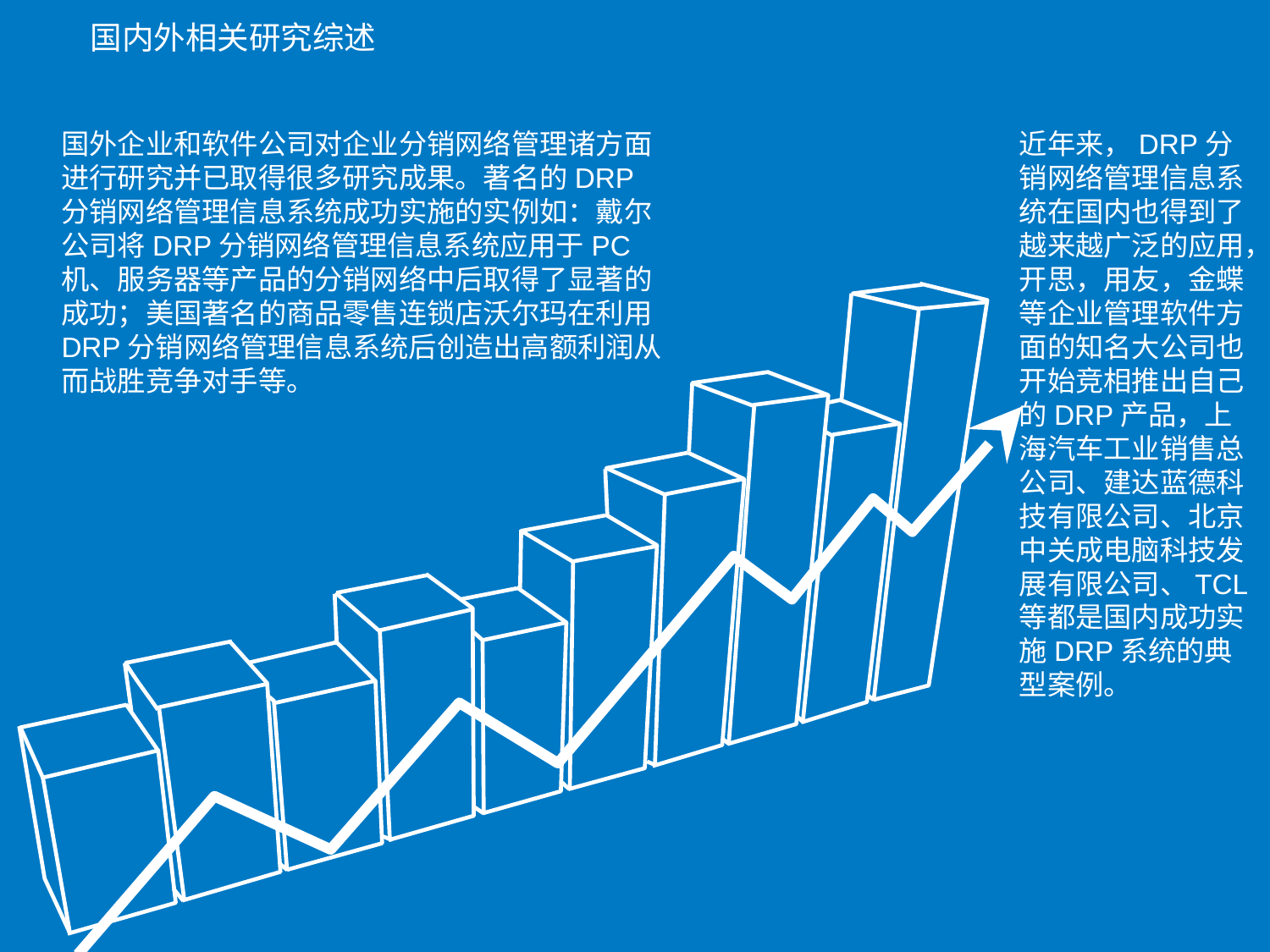

国内外相关研究综述
国外企业和软件公司对企业分销网络管理诸方面进行研究并已取得很多研究成果。著名的DRP分销网络管理信息系统成功实施的实例如：戴尔公司将DRP分销网络管理信息系统应用于PC机、服务器等产品的分销网络中后取得了显著的成功；美国著名的商品零售连锁店沃尔玛在利用DRP分销网络管理信息系统后创造出高额利润从而战胜竞争对手等。
近年来，DRP分销网络管理信息系统在国内也得到了越来越广泛的应用，开思，用友，金蝶等企业管理软件方面的知名大公司也开始竞相推出自己的DRP产品，上海汽车工业销售总公司、建达蓝德科技有限公司、北京中关成电脑科技发展有限公司、TCL等都是国内成功实施DRP系统的典型案例。